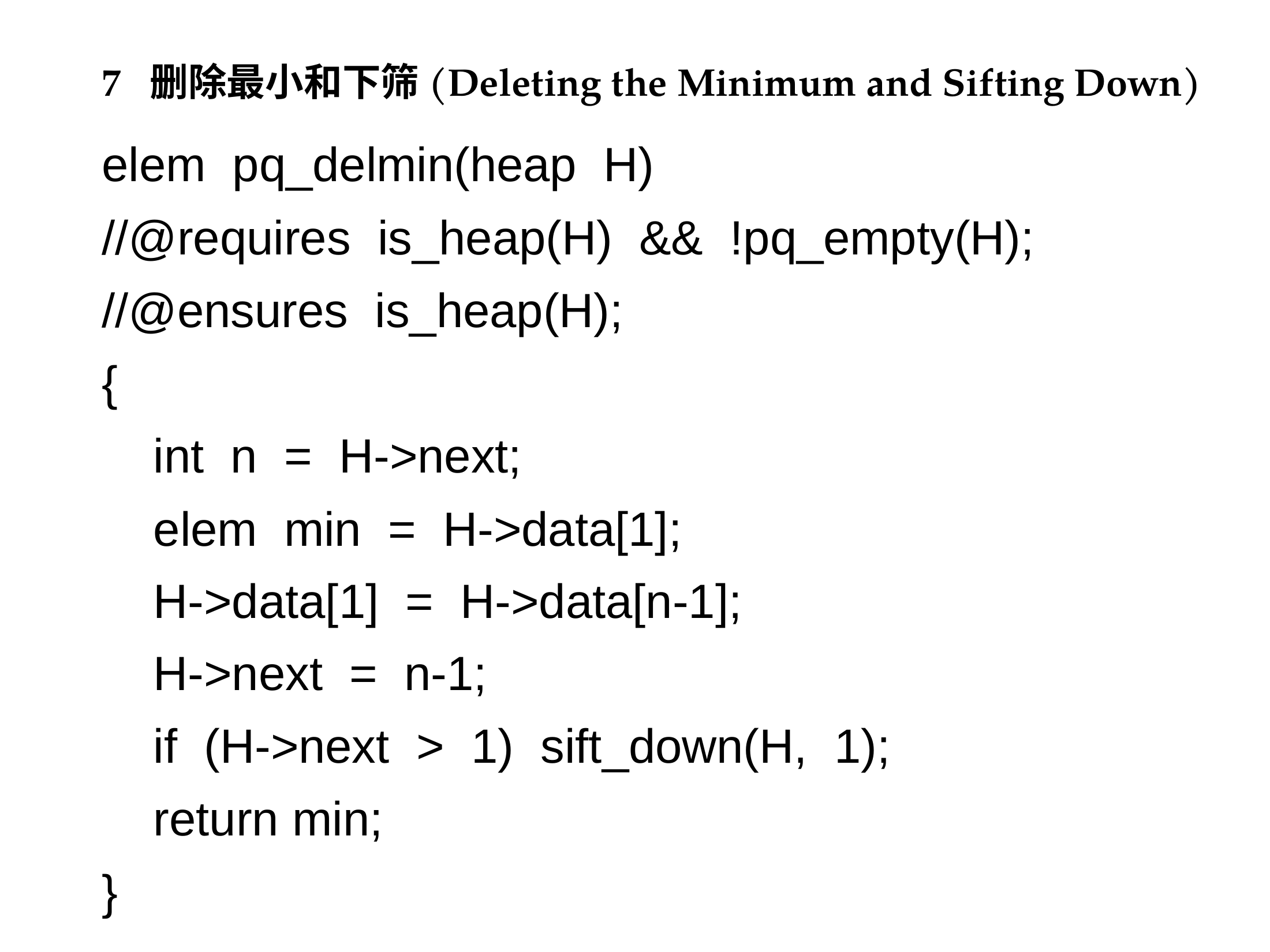

7  删除最小和下筛(Deleting the Minimum and Sifting Down)
elem  pq_delmin(heap  H)
//@requires  is_heap(H)  &&  !pq_empty(H);
//@ensures  is_heap(H);
{
int  n  =  H->next;
elem  min  =  H->data[1];
H->data[1]  =  H->data[n-1];
H->next  =  n-1;
if  (H->next  >  1)  sift_down(H,  1);
return min;
}
return  min;
}